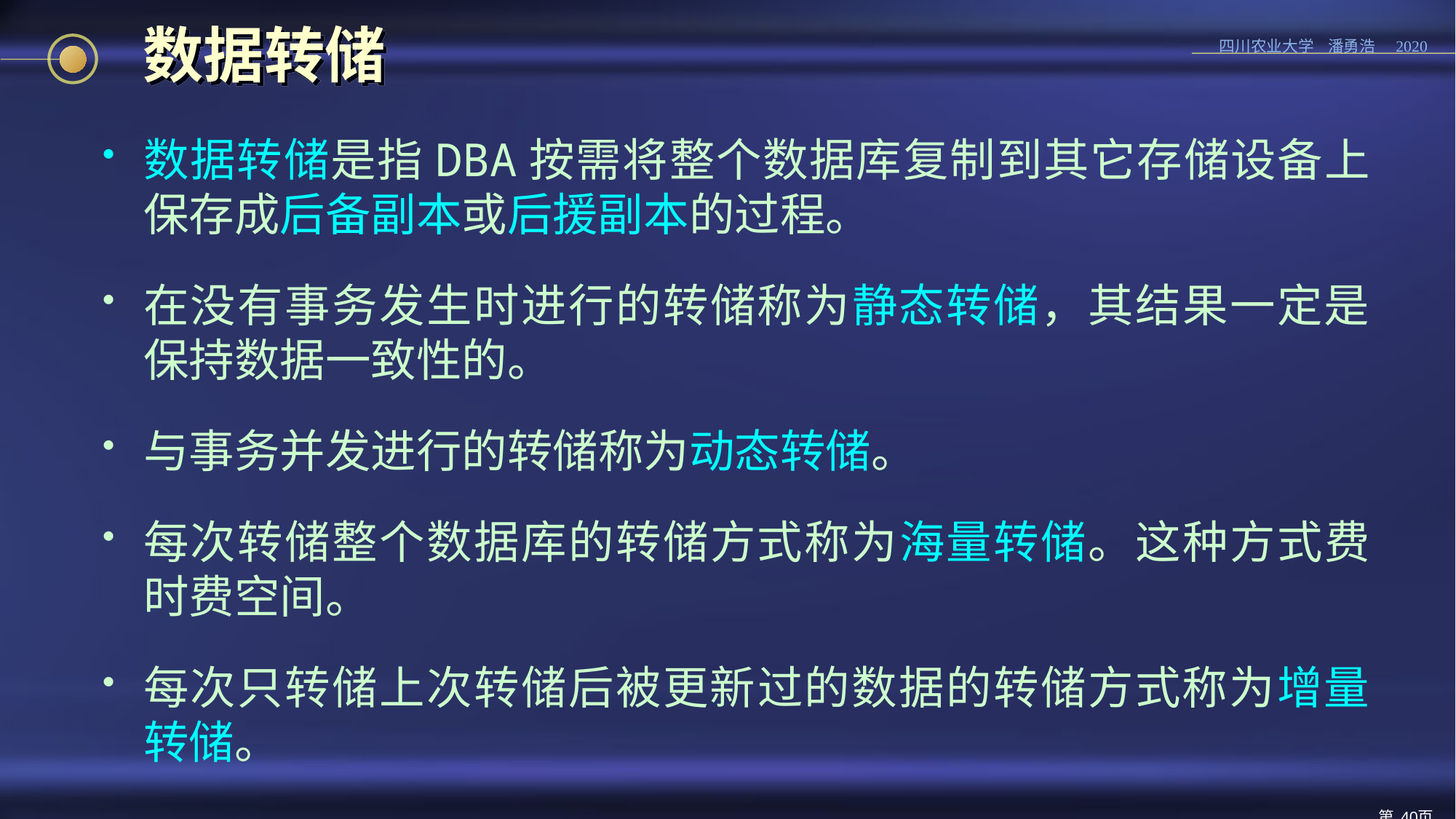

# 数据转储
数据转储是指DBA按需将整个数据库复制到其它存储设备上保存成后备副本或后援副本的过程。
在没有事务发生时进行的转储称为静态转储，其结果一定是保持数据一致性的。
与事务并发进行的转储称为动态转储。
每次转储整个数据库的转储方式称为海量转储。这种方式费时费空间。
每次只转储上次转储后被更新过的数据的转储方式称为增量转储。